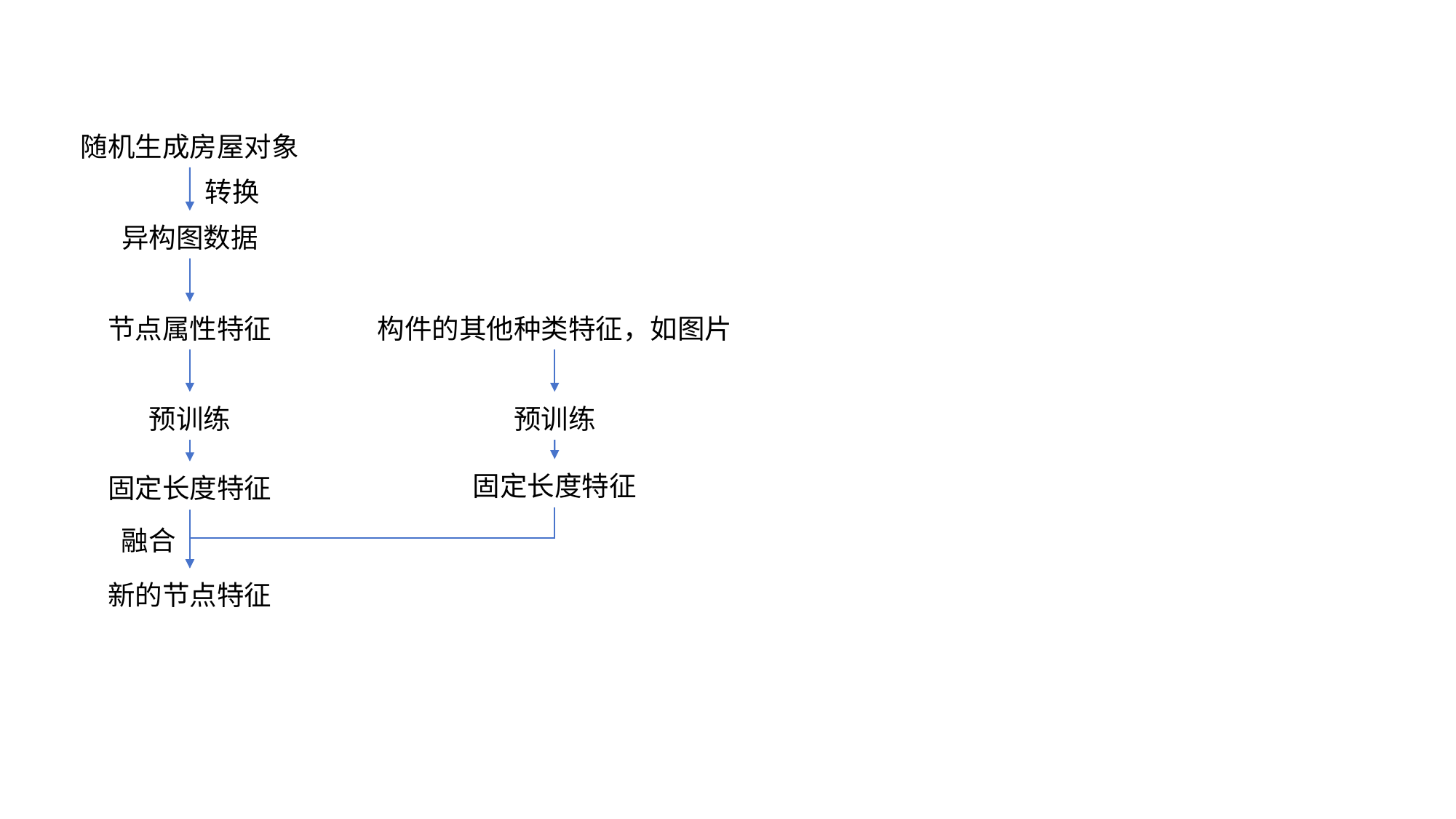

随机生成房屋对象
转换
异构图数据
节点属性特征
构件的其他种类特征，如图片
预训练
预训练
固定长度特征
固定长度特征
融合
新的节点特征